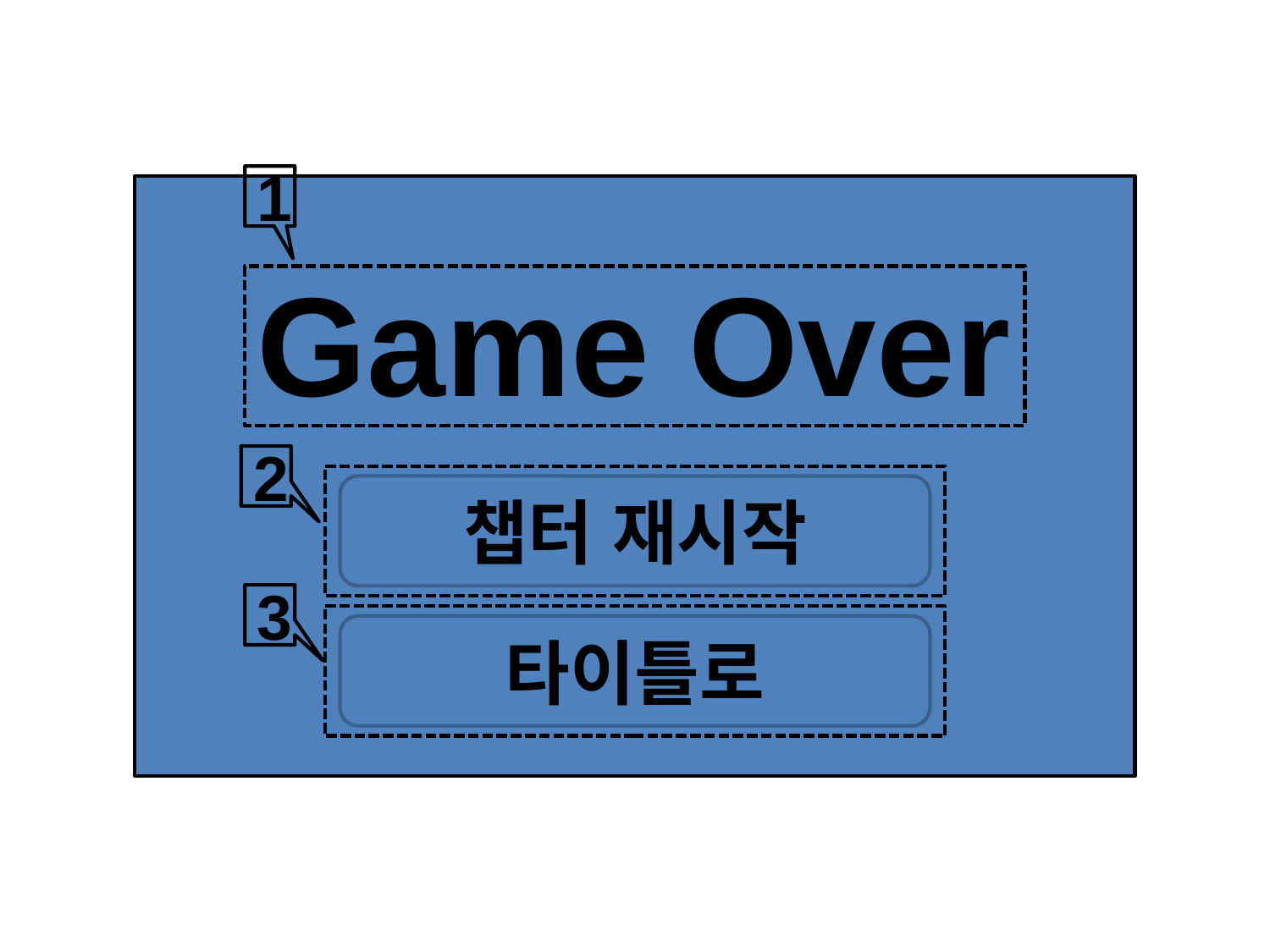

1

Game Over

2

챕터 재시작
3

타이틀로